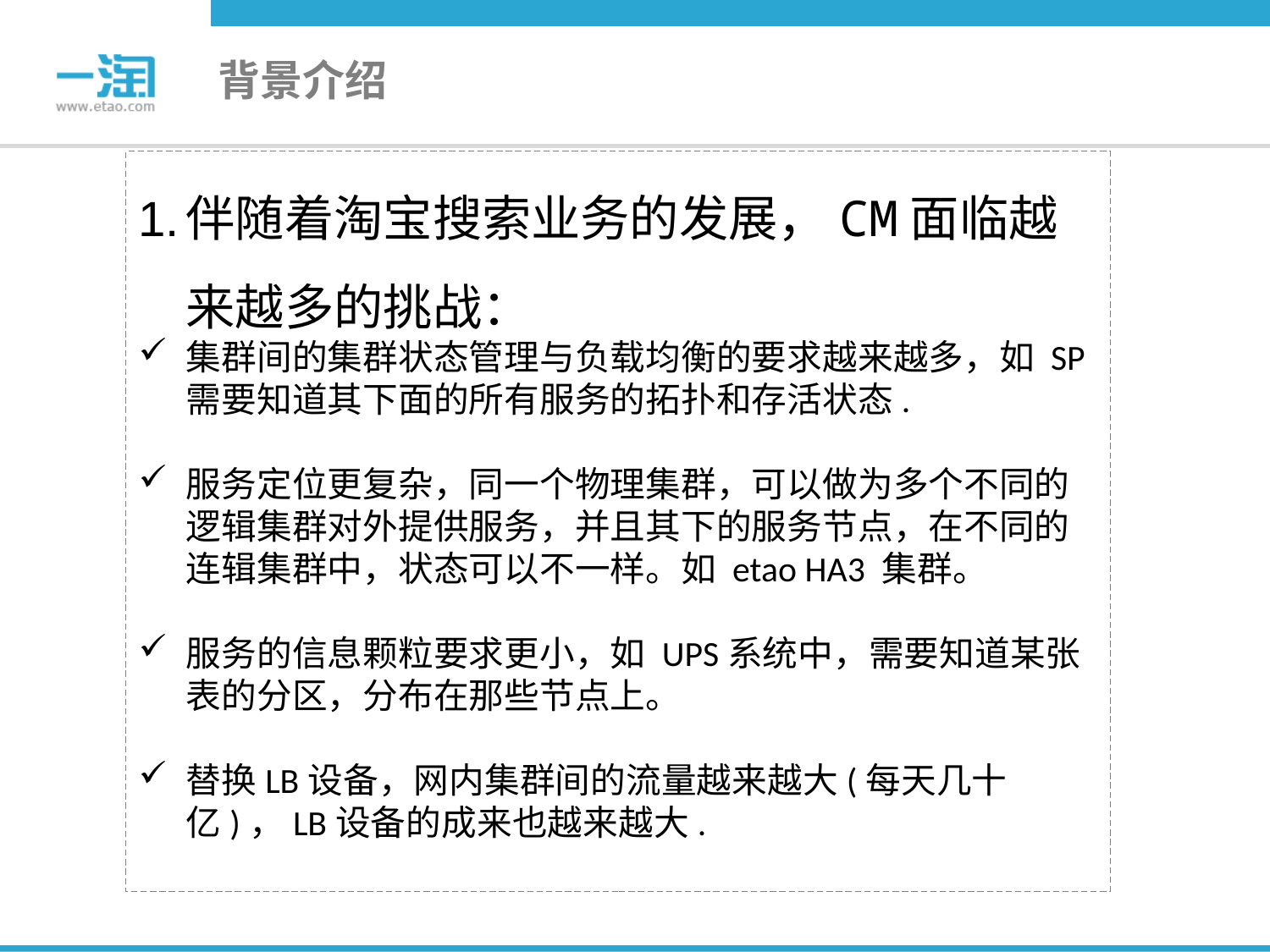

# 背景介绍
伴随着淘宝搜索业务的发展，CM面临越来越多的挑战：
集群间的集群状态管理与负载均衡的要求越来越多，如 SP需要知道其下面的所有服务的拓扑和存活状态.

服务定位更复杂，同一个物理集群，可以做为多个不同的逻辑集群对外提供服务，并且其下的服务节点，在不同的连辑集群中，状态可以不一样。如 etao HA3 集群。

服务的信息颗粒要求更小，如 UPS系统中，需要知道某张表的分区，分布在那些节点上。

替换LB设备，网内集群间的流量越来越大(每天几十亿)，LB设备的成来也越来越大.